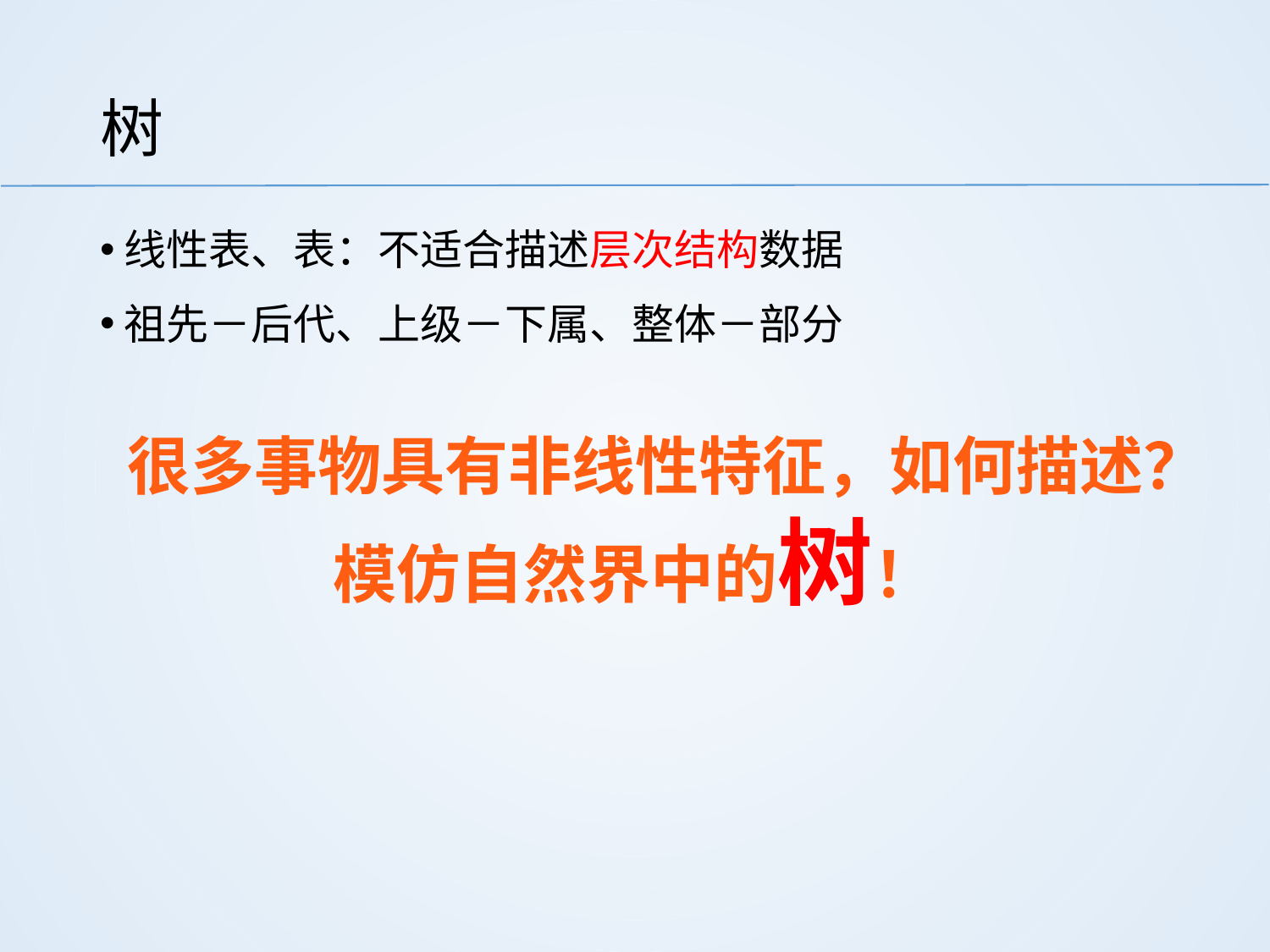

# 树
线性表、表：不适合描述层次结构数据
祖先－后代、上级－下属、整体－部分
很多事物具有非线性特征，如何描述？
模仿自然界中的树！
4